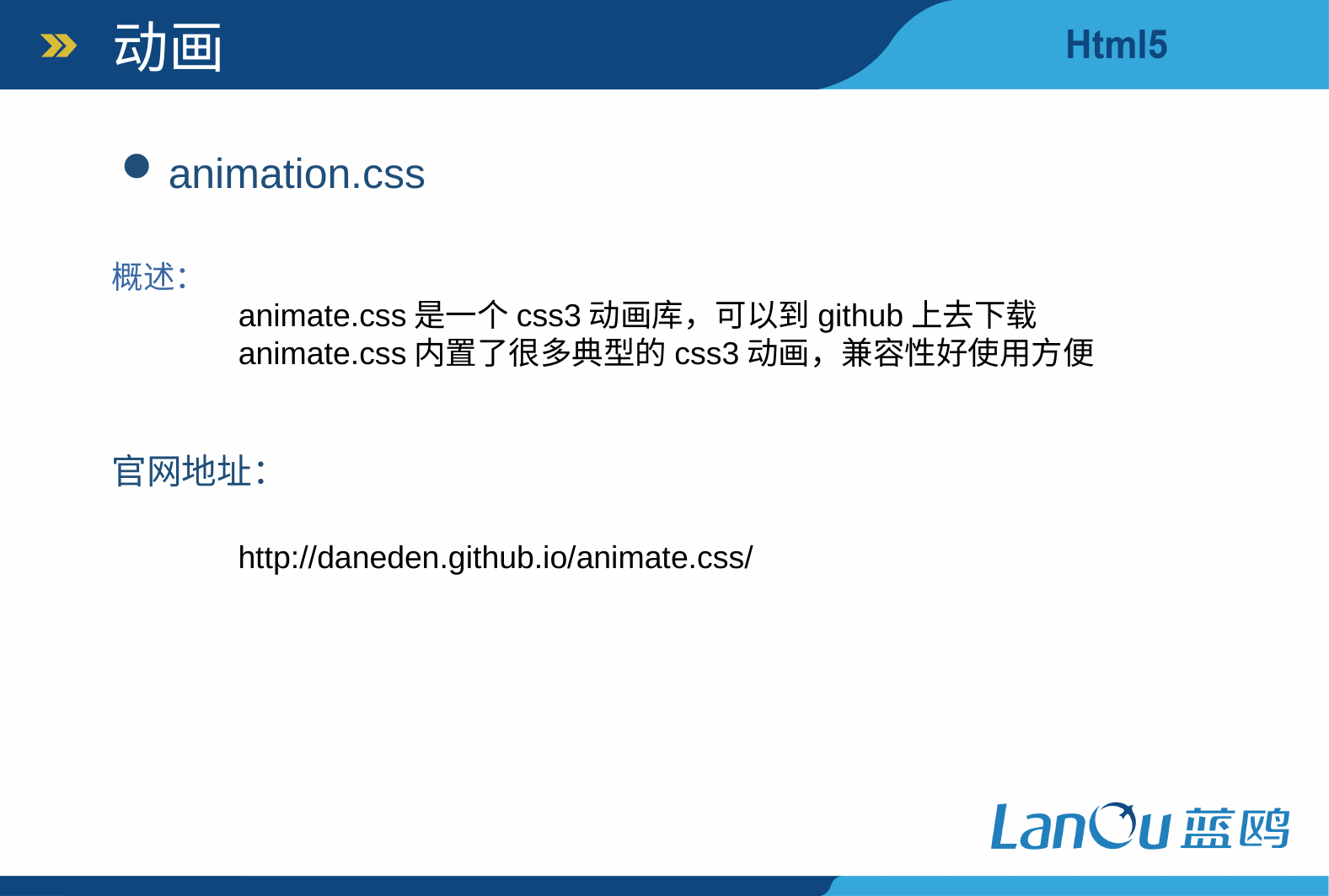

动画
animation.css

概述：
	animate.css是一个css3动画库，可以到github上去下载
	animate.css内置了很多典型的css3动画，兼容性好使用方便
官网地址：

	http://daneden.github.io/animate.css/